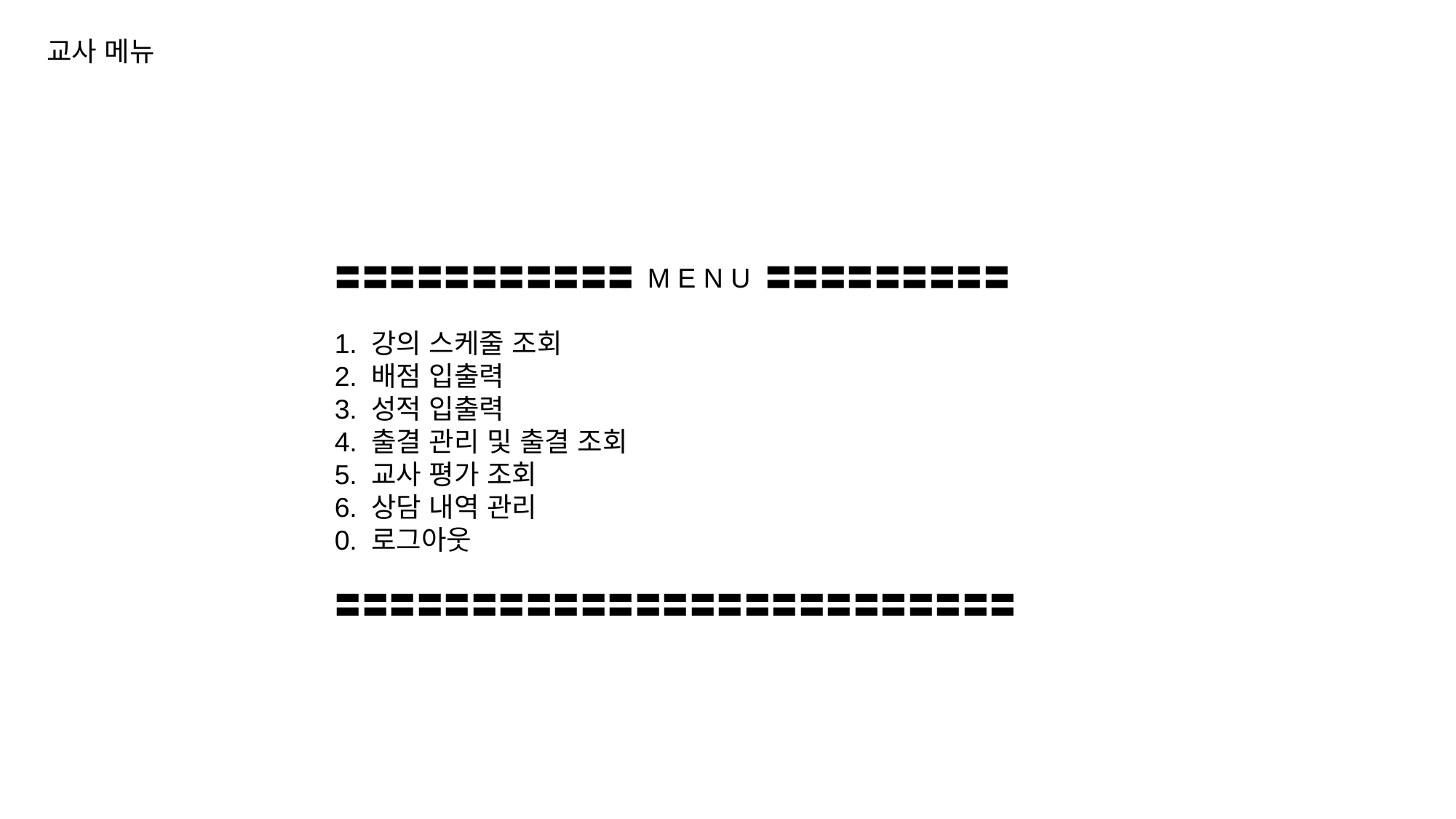

교사 메뉴
〓〓〓〓〓〓〓〓〓〓〓 M E N U 〓〓〓〓〓〓〓〓〓

1. 강의 스케줄 조회
2. 배점 입출력
3. 성적 입출력
4. 출결 관리 및 출결 조회
5. 교사 평가 조회
6. 상담 내역 관리
0. 로그아웃

〓〓〓〓〓〓〓〓〓〓〓〓〓〓〓〓〓〓〓〓〓〓〓〓〓